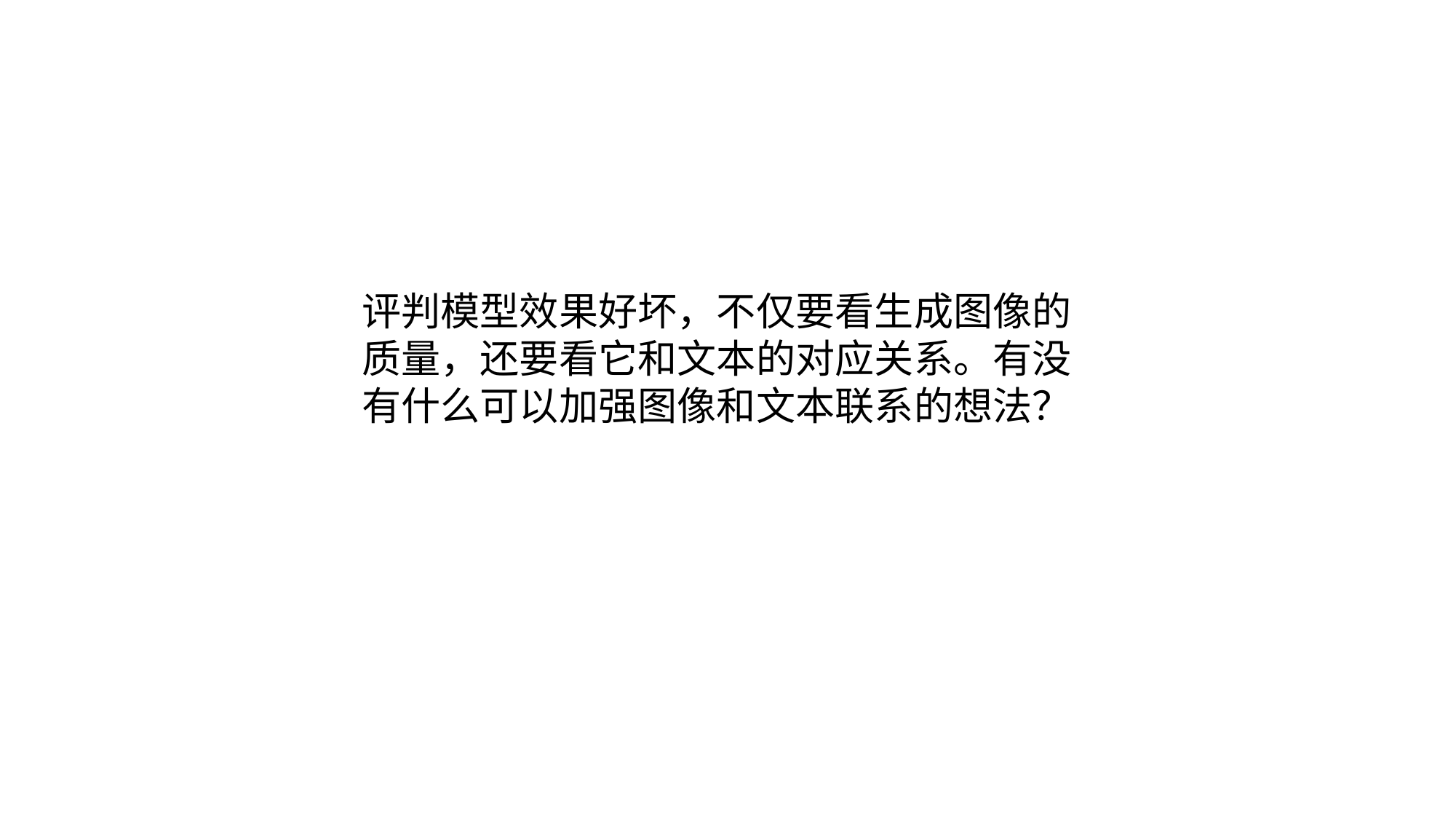

评判模型效果好坏，不仅要看生成图像的质量，还要看它和文本的对应关系。有没有什么可以加强图像和文本联系的想法？